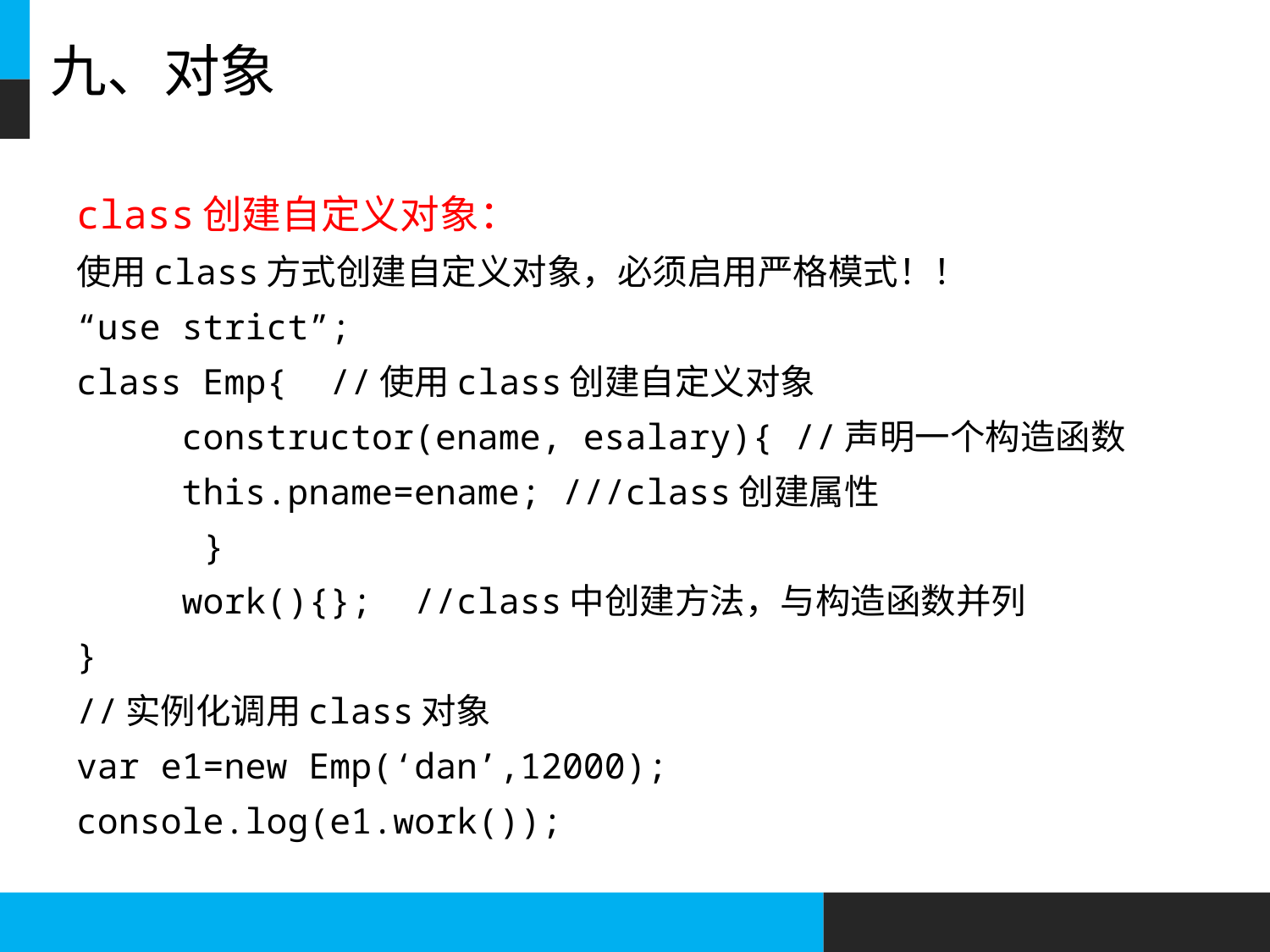

# 九、对象
class创建自定义对象：
使用class方式创建自定义对象，必须启用严格模式！！
“use strict”;
class Emp{  //使用class创建自定义对象
	constructor(ename, esalary){ //声明一个构造函数
	this.pname=ename; ///class创建属性
      }
	work(){};  //class中创建方法，与构造函数并列
}
//实例化调用class对象
var e1=new Emp(‘dan’,12000);
console.log(e1.work());